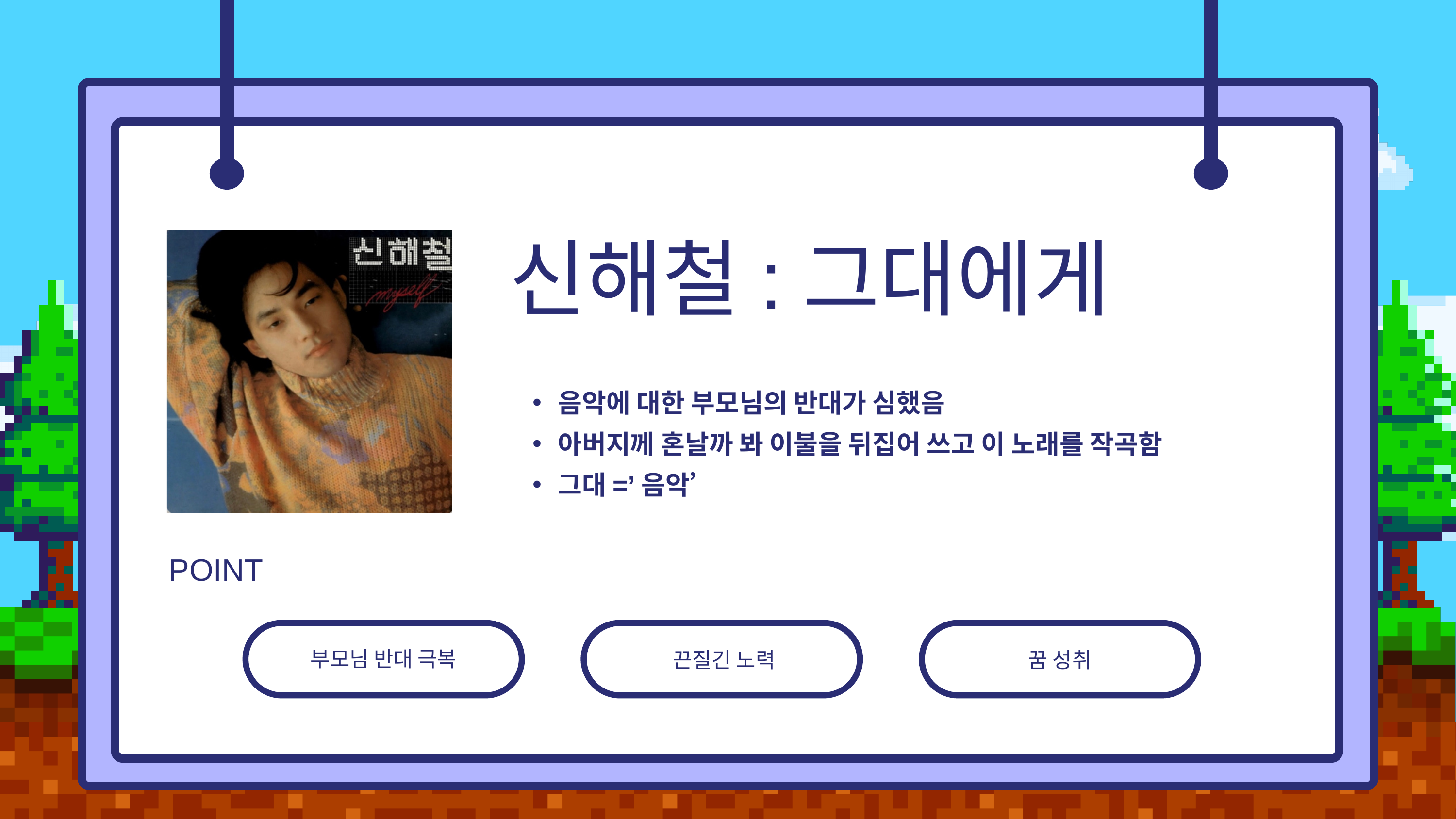

신해철:그대에게

음악에 대한 부모님의 반대가 심했음
아버지께 혼날까 봐 이불을 뒤집어 쓰고 이 노래를 작곡함
그대=’음악’

POINT

부모님 반대 극복
끈질긴 노력
꿈 성취